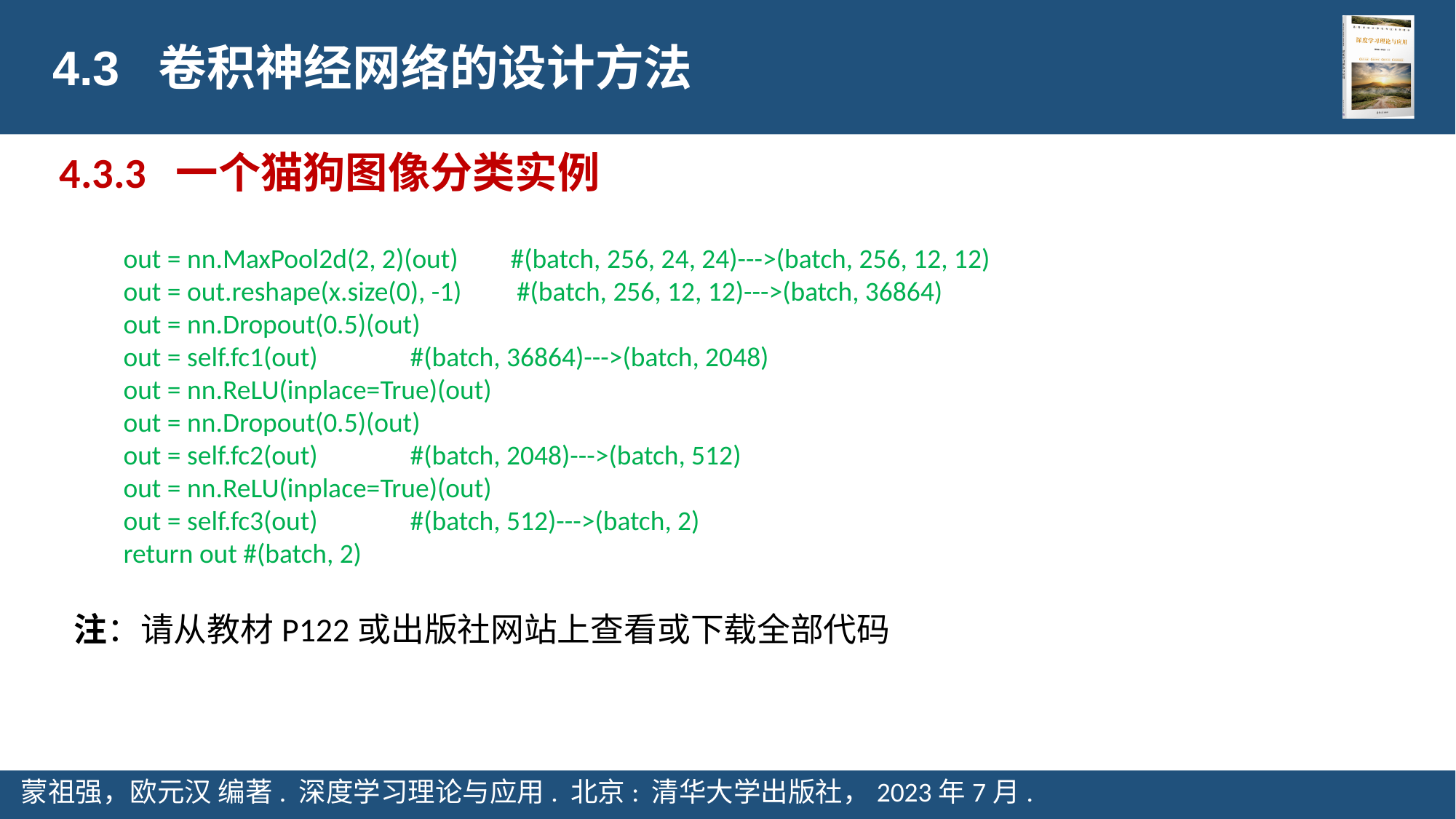

4.3  卷积神经网络的设计方法
4.3.3  一个猫狗图像分类实例

        out = nn.MaxPool2d(2, 2)(out)	#(batch, 256, 24, 24)--->(batch, 256, 12, 12)
        out = out.reshape(x.size(0), -1)	 #(batch, 256, 12, 12)--->(batch, 36864)
        out = nn.Dropout(0.5)(out)
        out = self.fc1(out)               #(batch, 36864)--->(batch, 2048)
        out = nn.ReLU(inplace=True)(out)
        out = nn.Dropout(0.5)(out)
        out = self.fc2(out)               #(batch, 2048)--->(batch, 512)
        out = nn.ReLU(inplace=True)(out)
        out = self.fc3(out)               #(batch, 512)--->(batch, 2)
        return out #(batch, 2)

注：请从教材P122或出版社网站上查看或下载全部代码